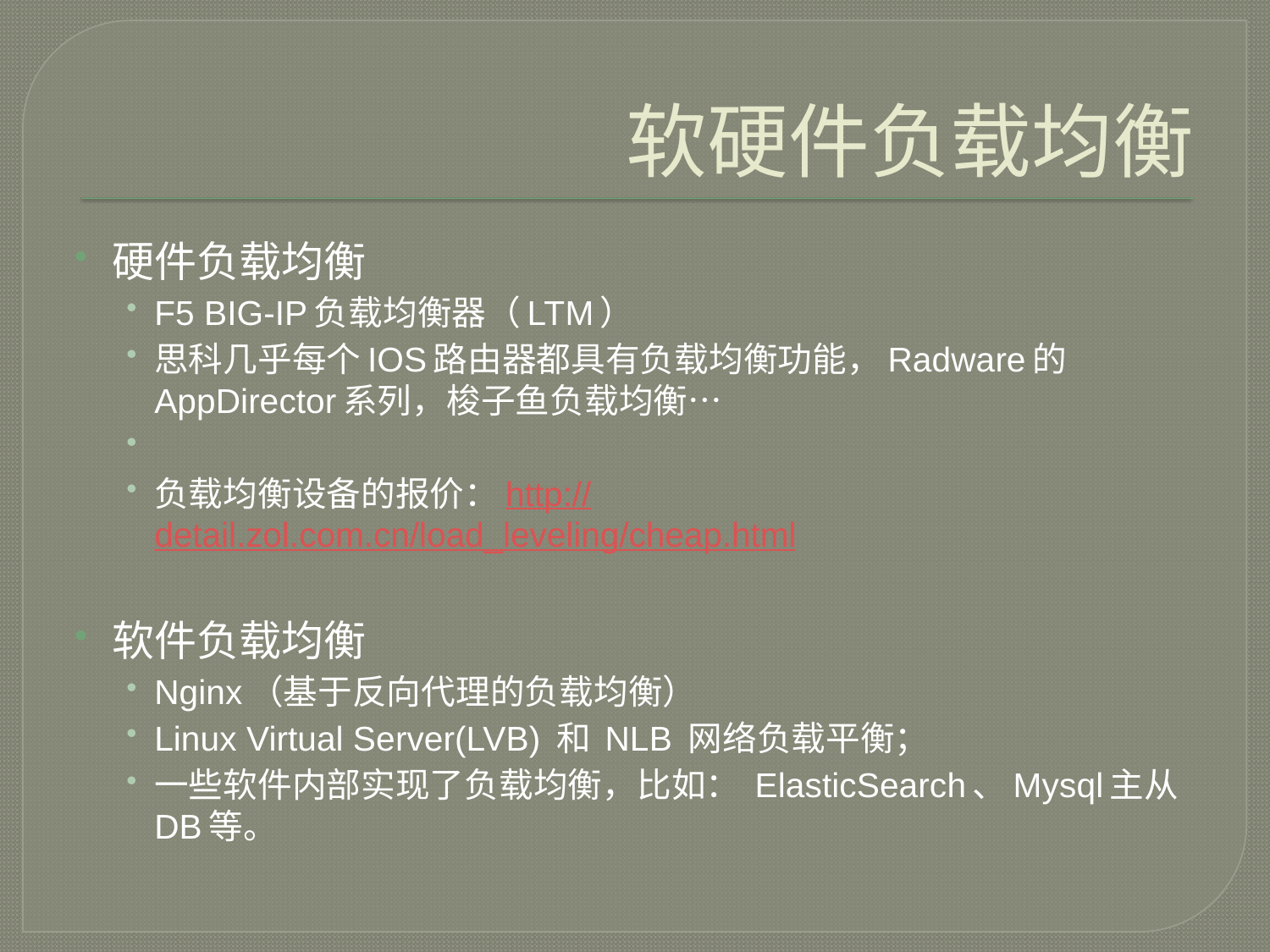

# 软硬件负载均衡
硬件负载均衡
F5 BIG-IP负载均衡器（LTM）
思科几乎每个IOS路由器都具有负载均衡功能，Radware的AppDirector系列，梭子鱼负载均衡…

负载均衡设备的报价：http://detail.zol.com.cn/load_leveling/cheap.html

软件负载均衡
Nginx（基于反向代理的负载均衡）
Linux Virtual Server(LVB) 和 NLB 网络负载平衡；
一些软件内部实现了负载均衡，比如： ElasticSearch、Mysql主从DB等。